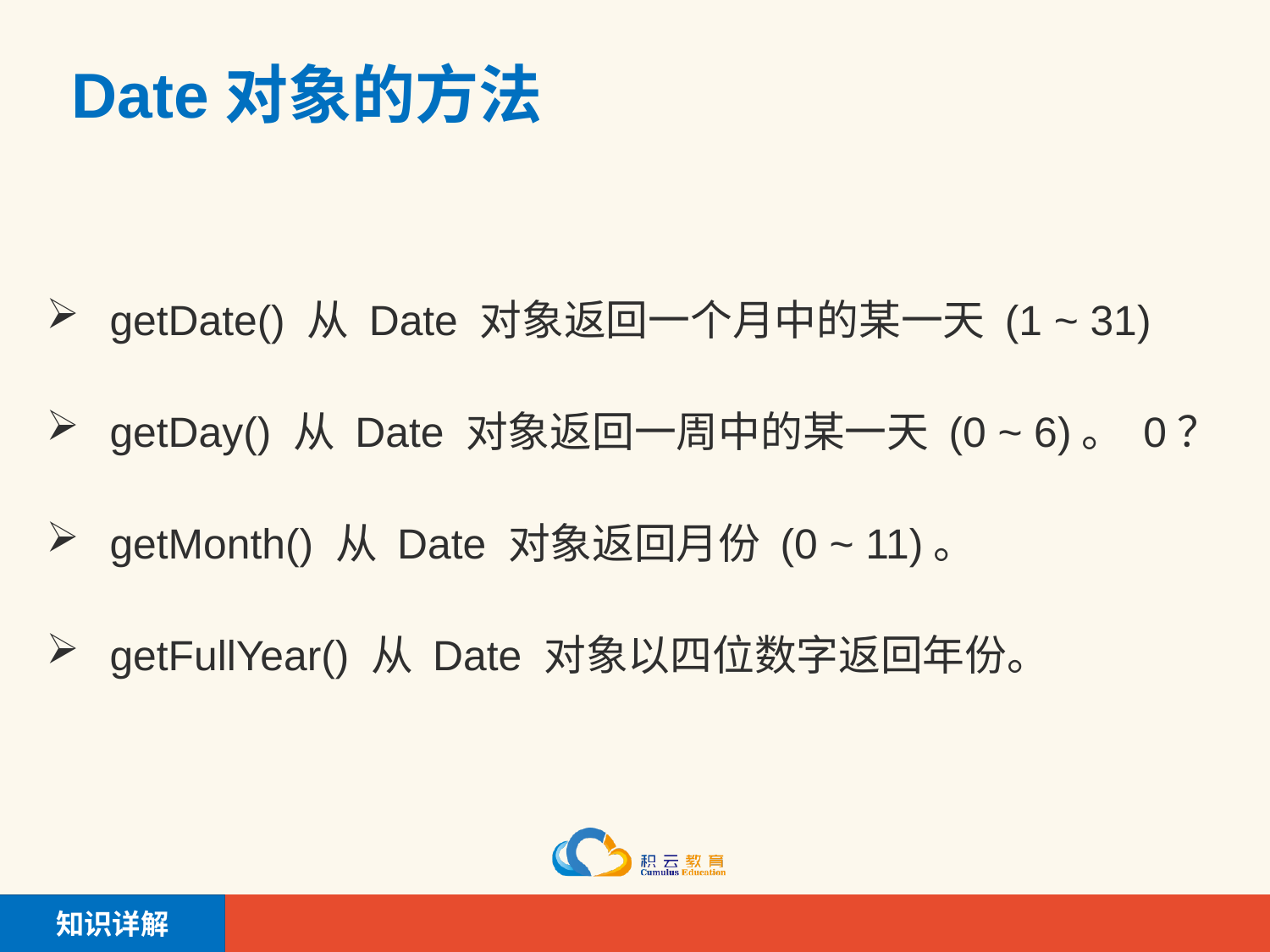

# Date对象的方法
getDate() 从 Date 对象返回一个月中的某一天 (1 ~ 31)
getDay() 从 Date 对象返回一周中的某一天 (0 ~ 6)。 0？
getMonth() 从 Date 对象返回月份 (0 ~ 11)。
getFullYear() 从 Date 对象以四位数字返回年份。